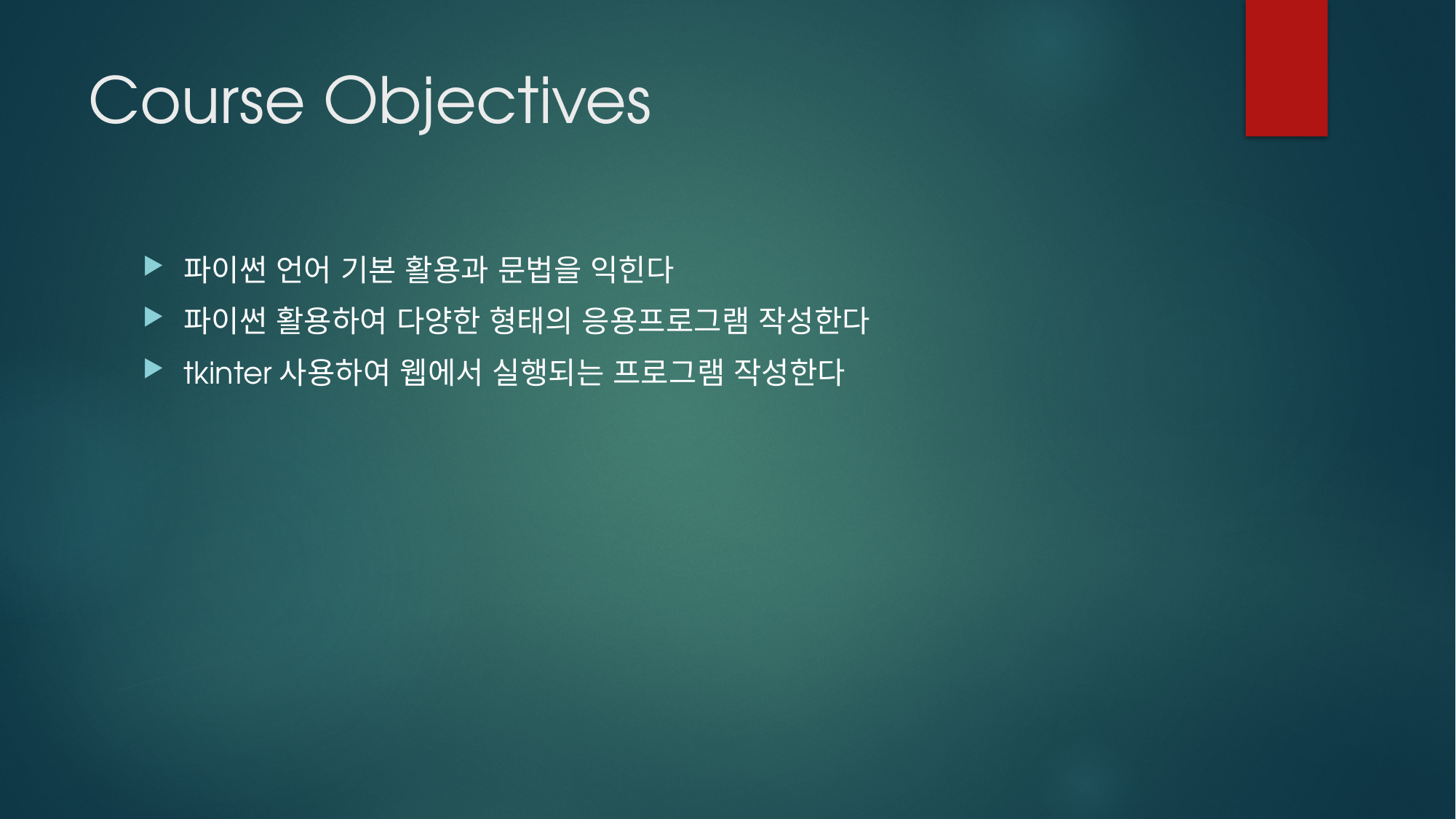

# Course Objectives
파이썬 언어 기본 활용과 문법을 익힌다
파이썬 활용하여 다양한 형태의 응용프로그램 작성한다
tkinter사용하여 웹에서 실행되는 프로그램 작성한다